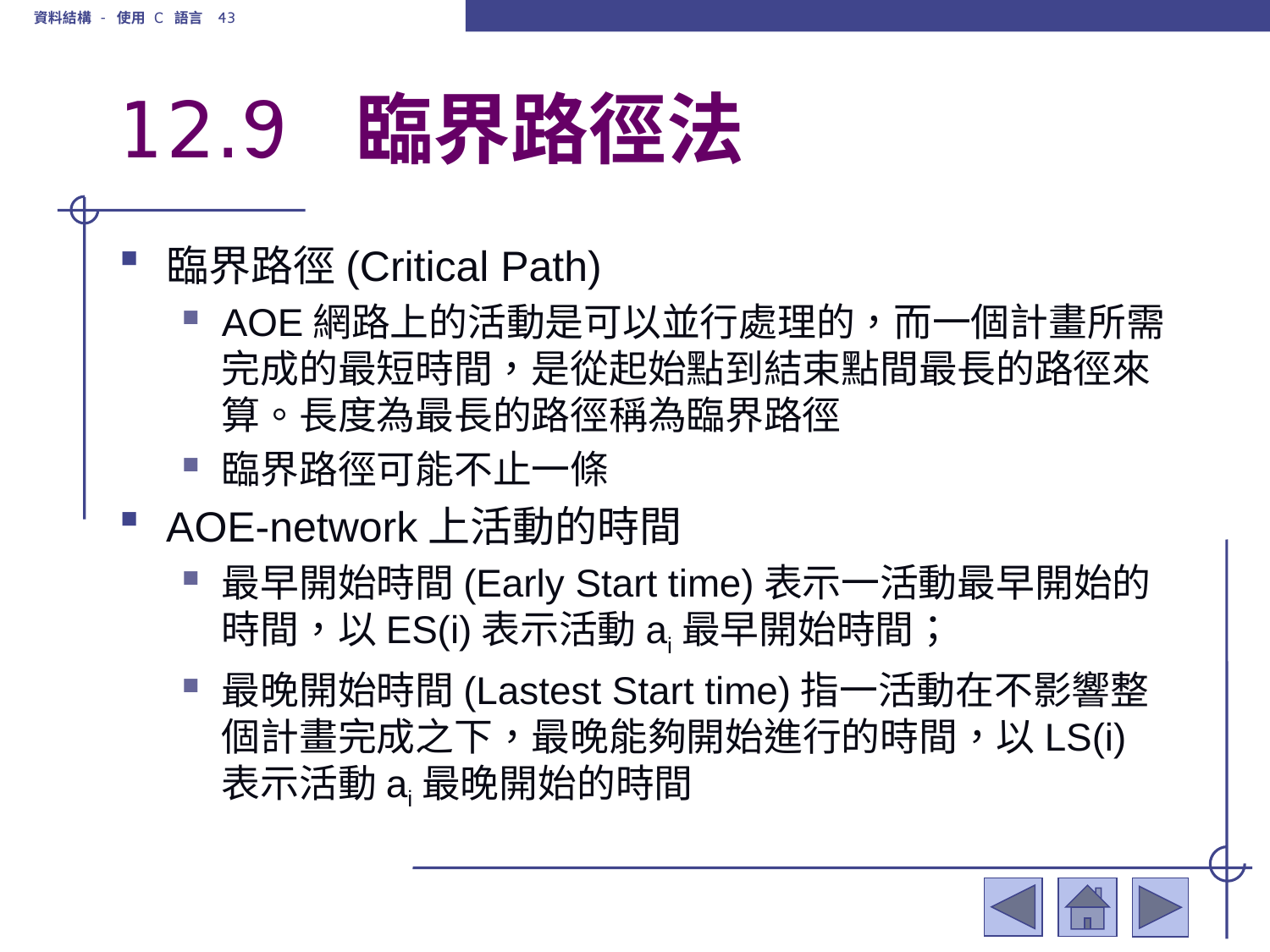

資料結構 - 使用 C 語言   43
# 12.9  臨界路徑法
臨界路徑(Critical Path)
AOE網路上的活動是可以並行處理的，而一個計畫所需完成的最短時間，是從起始點到結束點間最長的路徑來算。長度為最長的路徑稱為臨界路徑
臨界路徑可能不止一條
AOE-network上活動的時間
最早開始時間(Early Start time)表示一活動最早開始的時間，以ES(i)表示活動ai最早開始時間；
最晚開始時間(Lastest Start time)指一活動在不影響整個計畫完成之下，最晚能夠開始進行的時間，以LS(i)表示活動ai最晚開始的時間